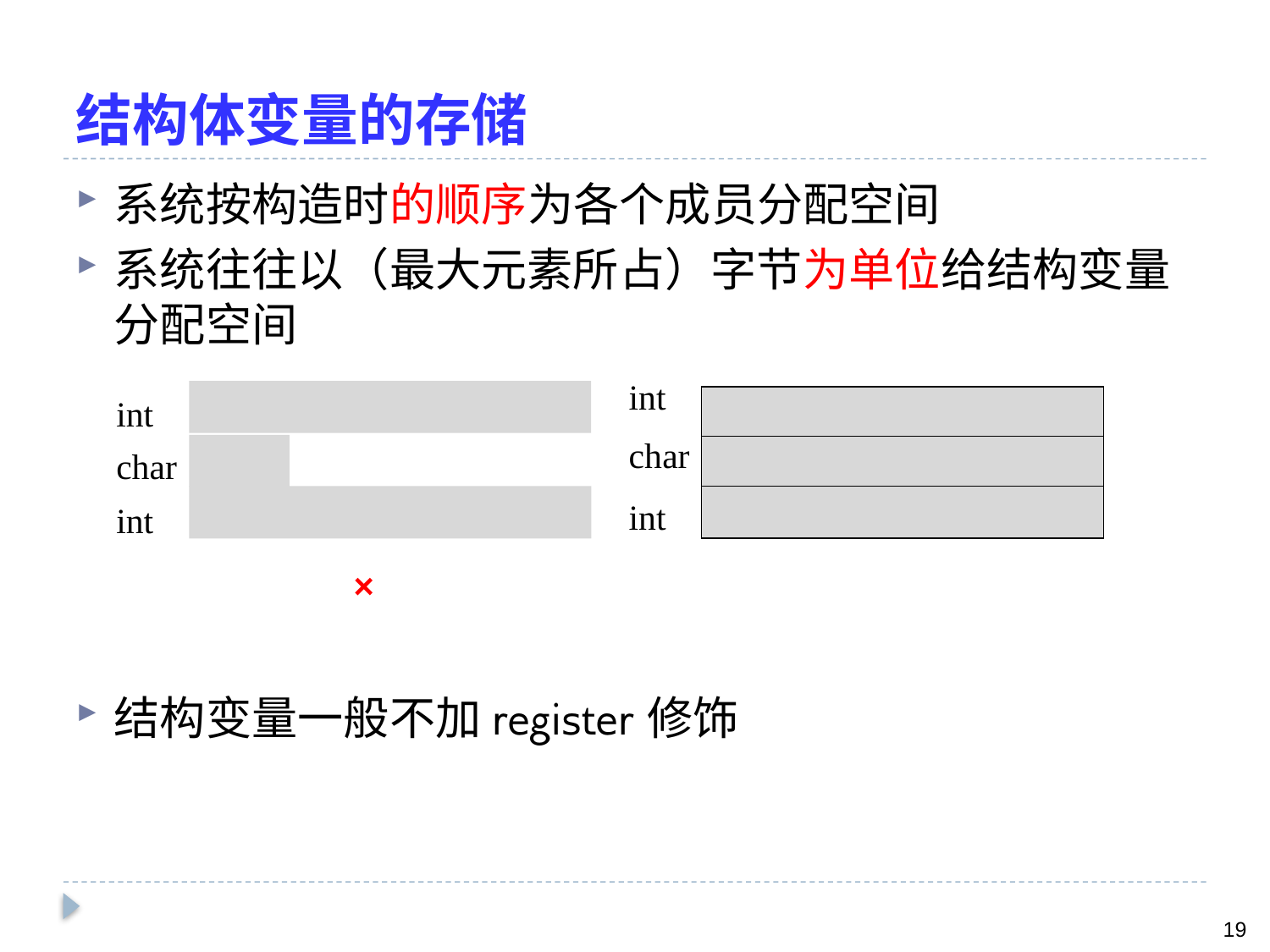

# 结构体变量的存储

系统按构造时的顺序为各个成员分配空间
系统往往以（最大元素所占）字节为单位给结构变量分配空间

结构变量一般不加register修饰

int

int
char

char

int
int

×
19